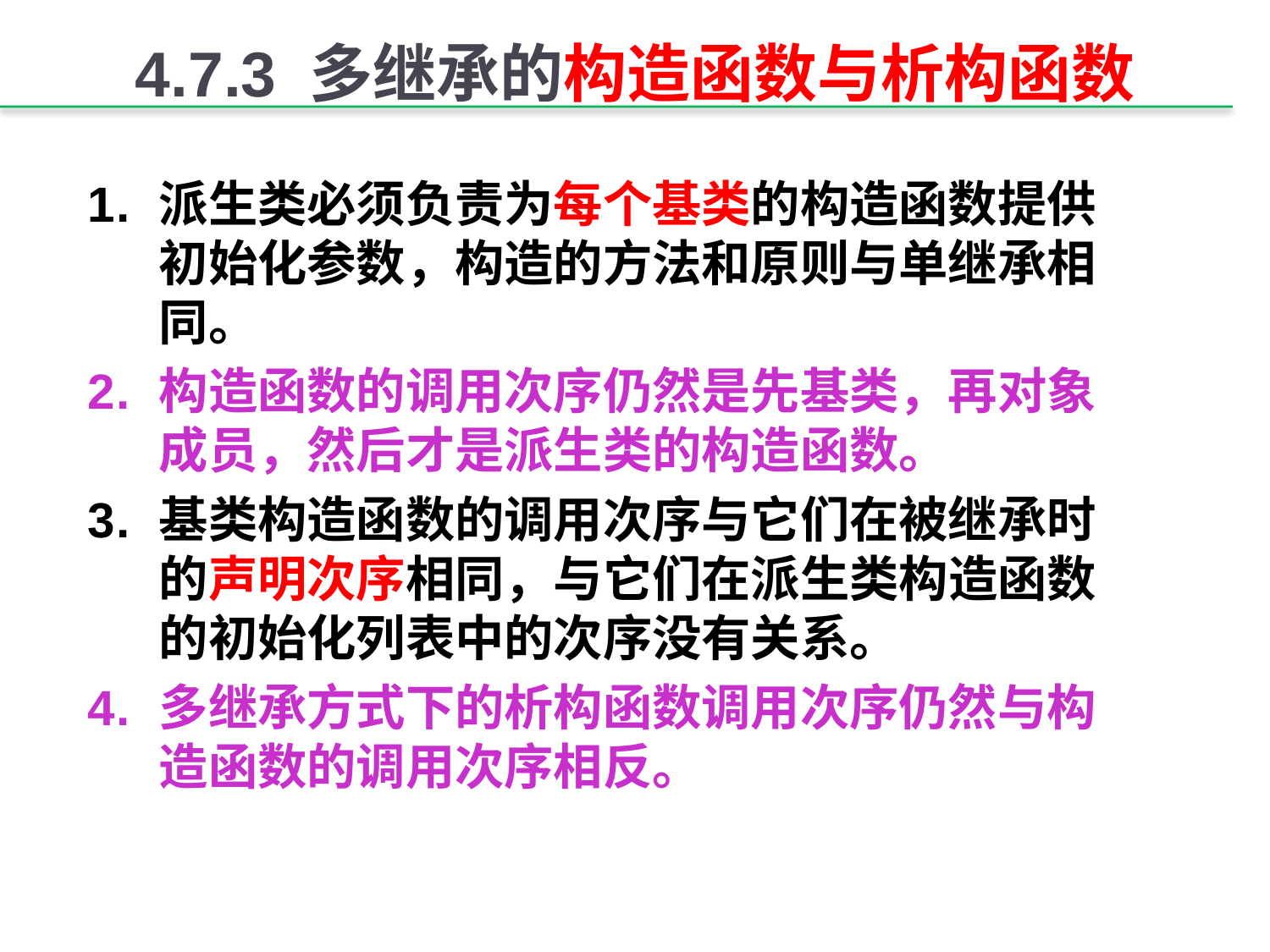

# 4.7.3 多继承的构造函数与析构函数
派生类必须负责为每个基类的构造函数提供初始化参数，构造的方法和原则与单继承相同。
构造函数的调用次序仍然是先基类，再对象成员，然后才是派生类的构造函数。
基类构造函数的调用次序与它们在被继承时的声明次序相同，与它们在派生类构造函数的初始化列表中的次序没有关系。
多继承方式下的析构函数调用次序仍然与构造函数的调用次序相反。